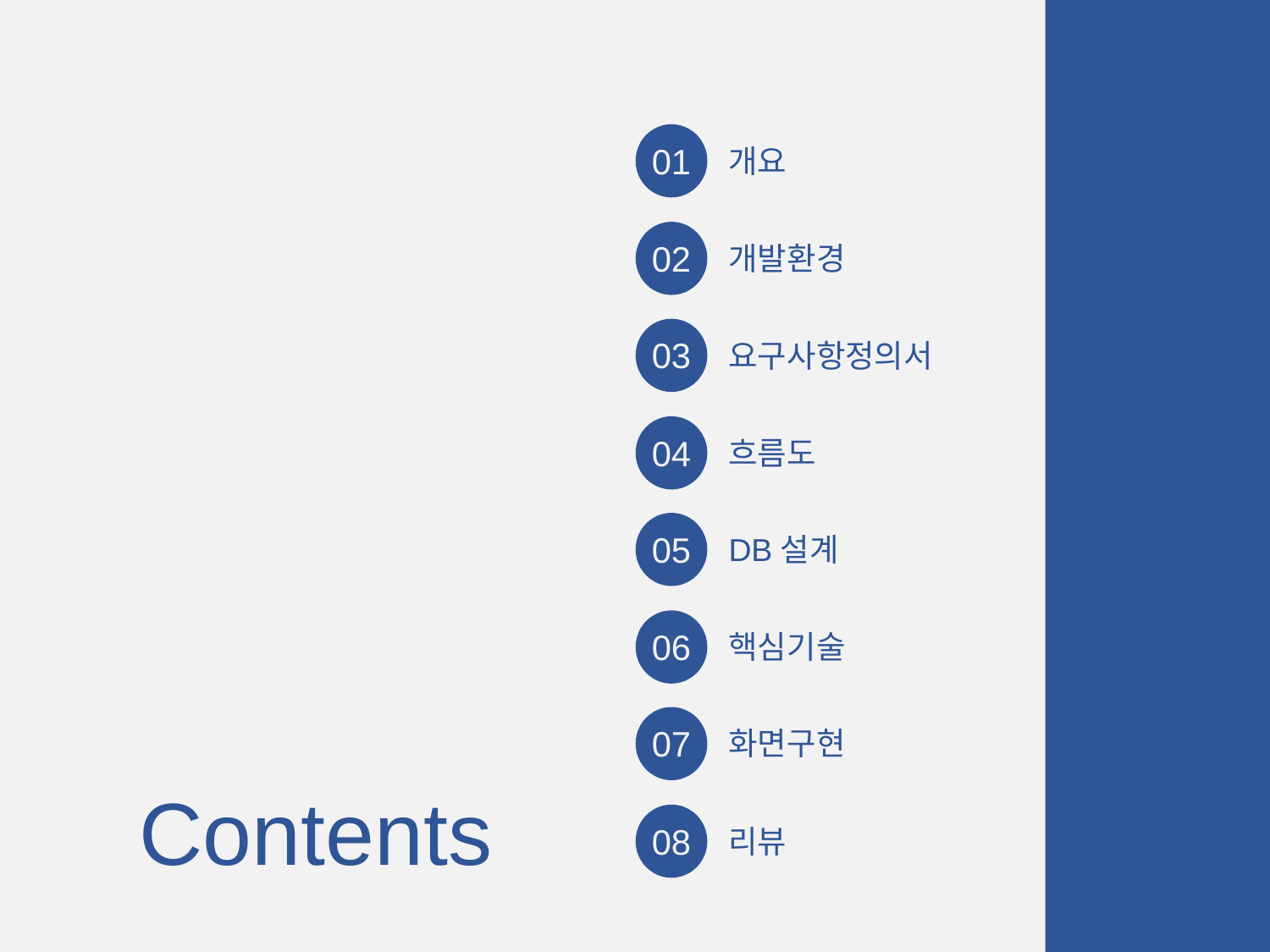

01
개요

02
개발환경

03
요구사항정의서

04
흐름도

05
DB설계

06
핵심기술

07
화면구현
Contents

08
리뷰